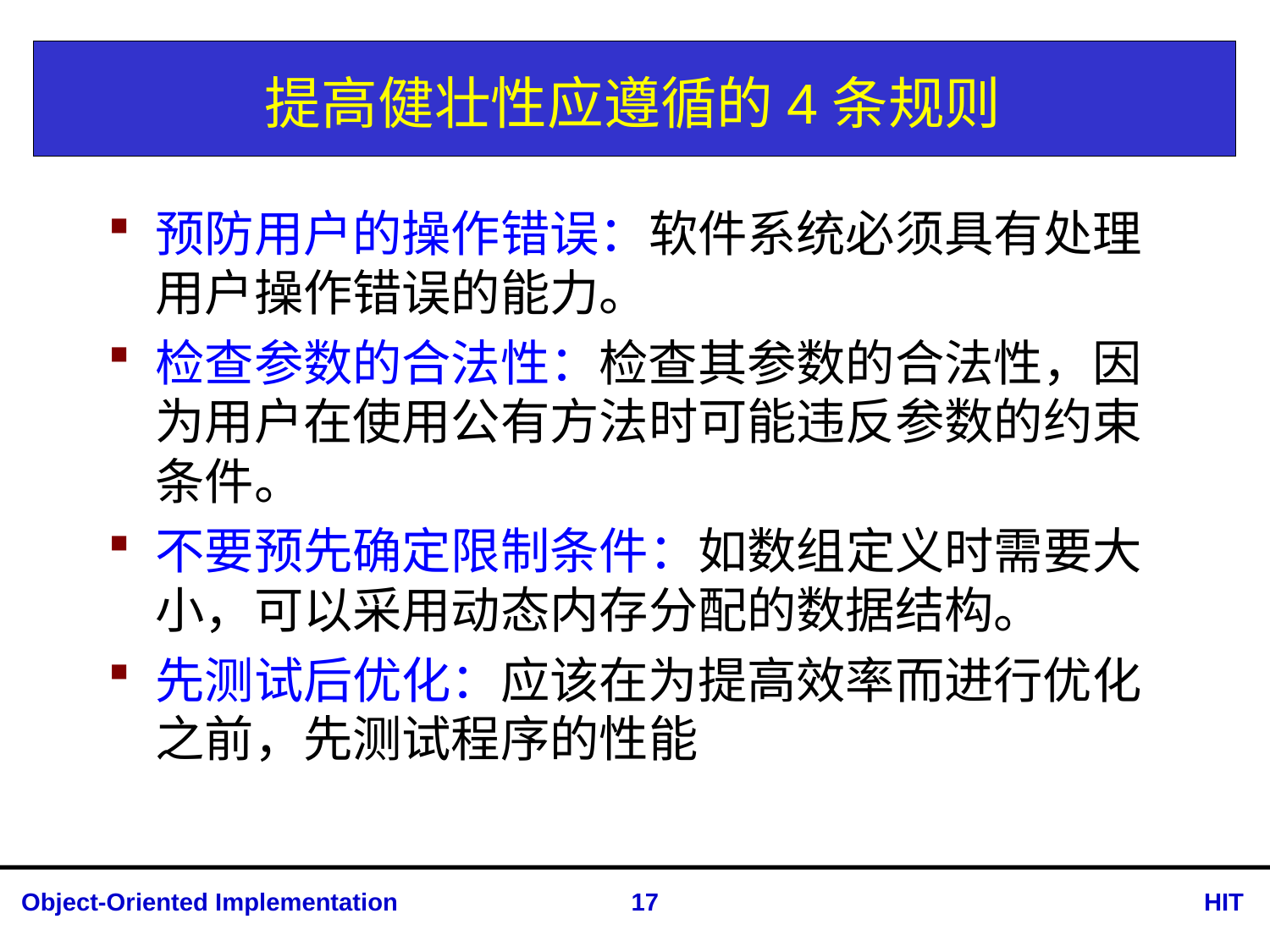

# 提高健壮性应遵循的4条规则
预防用户的操作错误：软件系统必须具有处理用户操作错误的能力。
检查参数的合法性：检查其参数的合法性，因为用户在使用公有方法时可能违反参数的约束条件。
不要预先确定限制条件：如数组定义时需要大小，可以采用动态内存分配的数据结构。
先测试后优化：应该在为提高效率而进行优化之前，先测试程序的性能